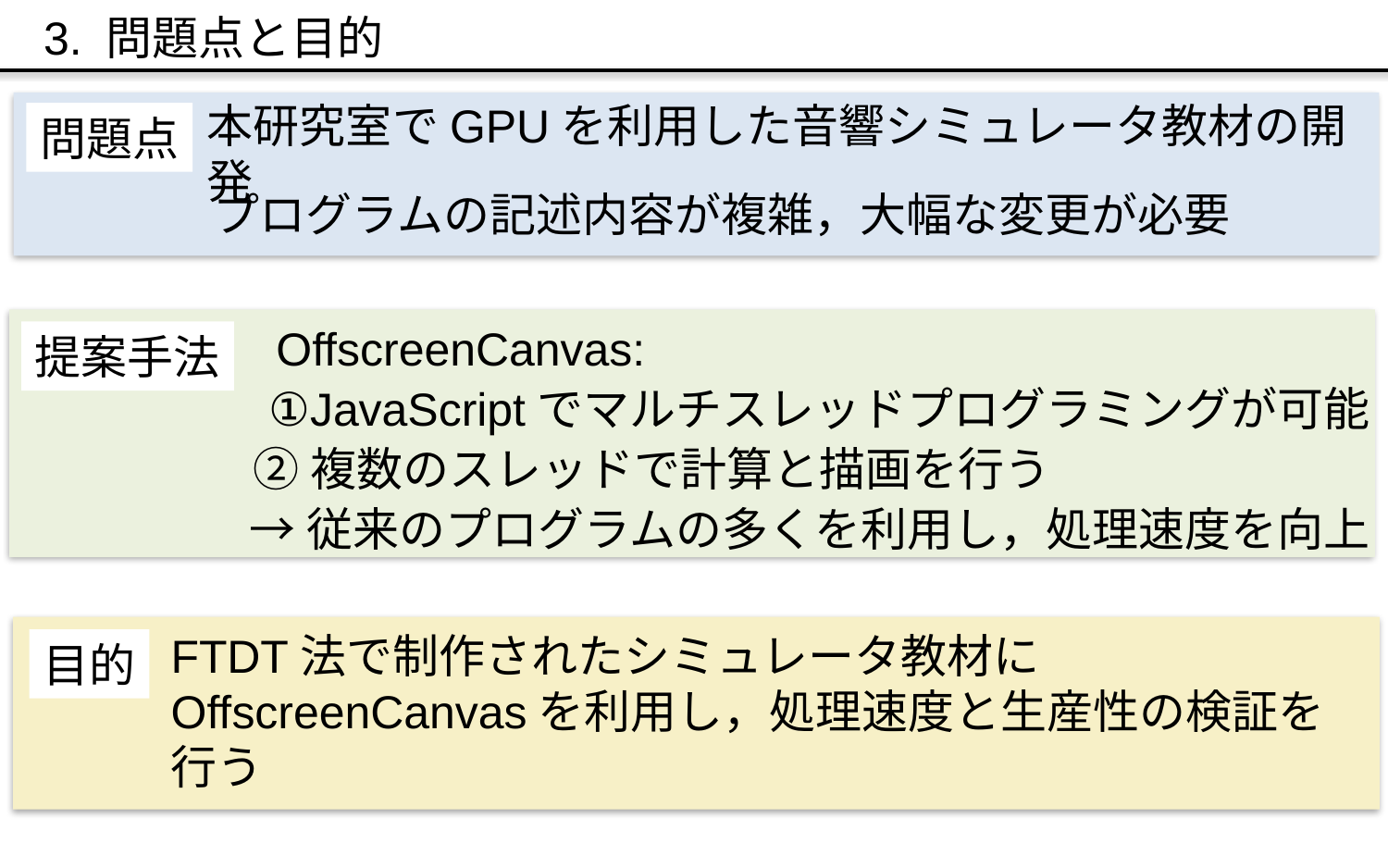

3. 問題点と目的
本研究室でGPUを利用した音響シミュレータ教材の開発

問題点
プログラムの記述内容が複雑，大幅な変更が必要

OffscreenCanvas:
提案手法
①JavaScriptでマルチスレッドプログラミングが可能
②複数のスレッドで計算と描画を行う
→従来のプログラムの多くを利用し，処理速度を向上

目的
FTDT法で制作されたシミュレータ教材に
OffscreenCanvasを利用し，処理速度と生産性の検証を行う